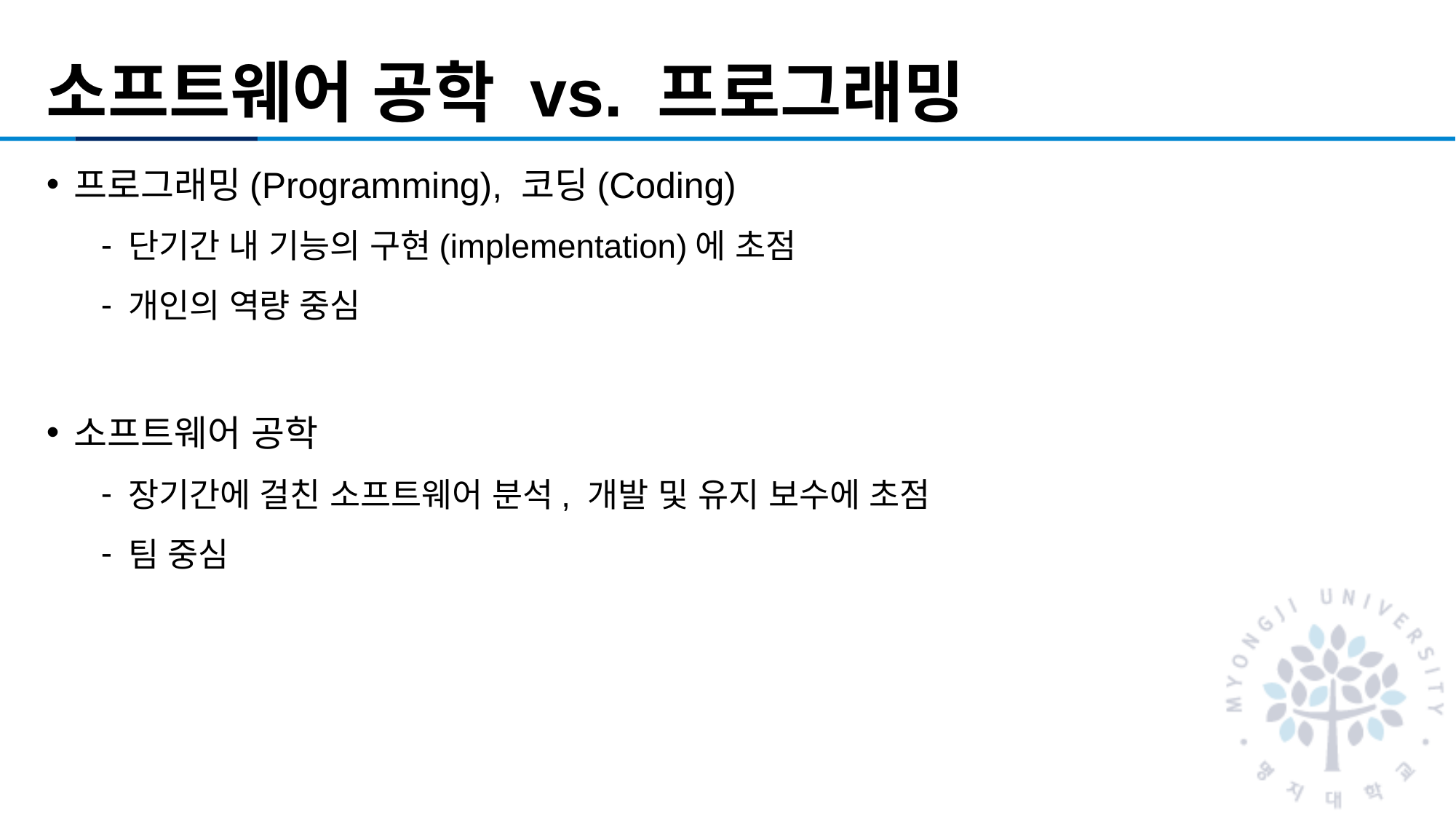

# 소프트웨어 공학 vs. 프로그래밍
프로그래밍(Programming), 코딩(Coding)
단기간 내 기능의 구현(implementation)에 초점
개인의 역량 중심

소프트웨어 공학
장기간에 걸친 소프트웨어 분석, 개발 및 유지 보수에 초점
팀 중심